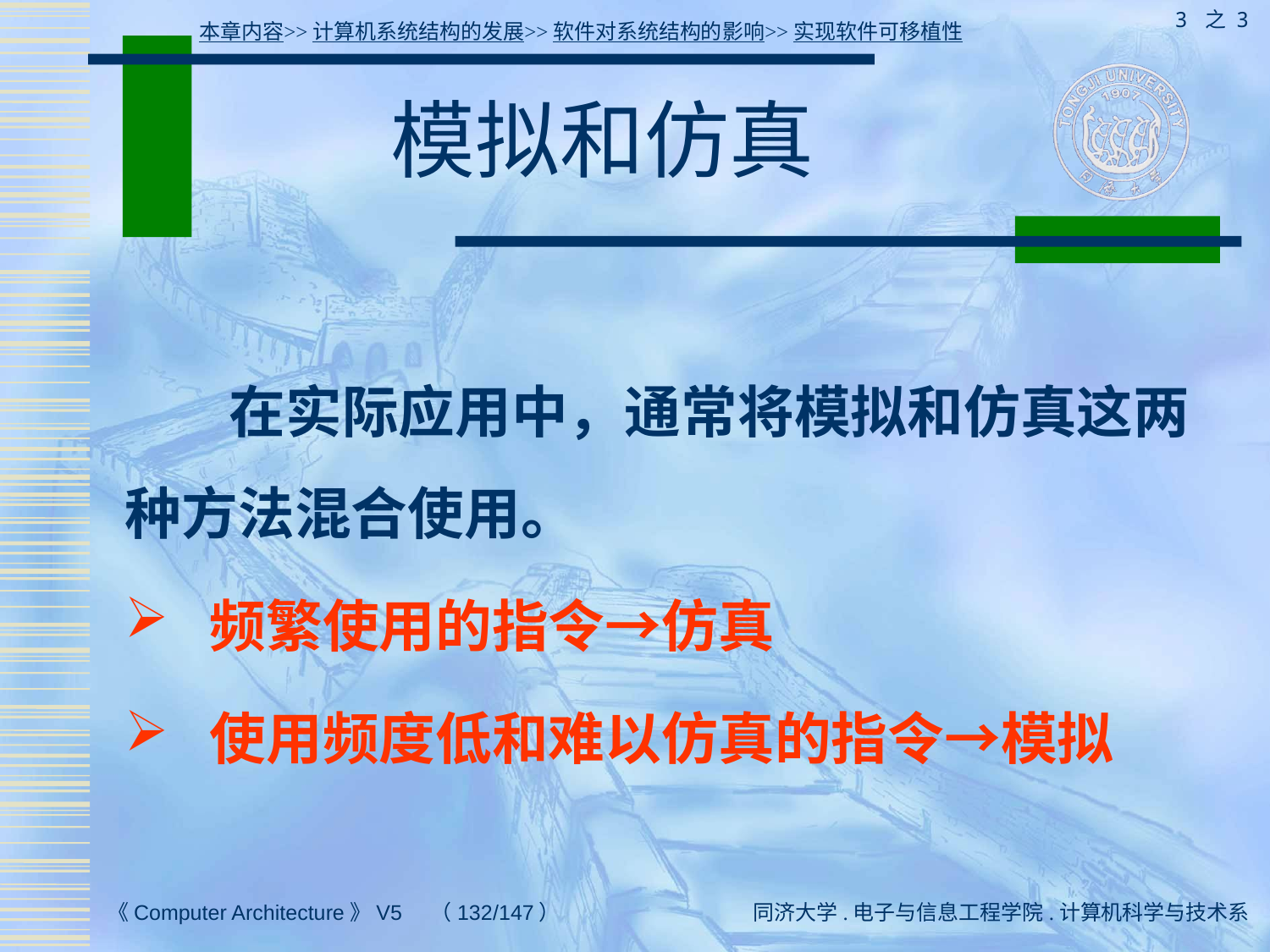

3 之 3
本章内容>>计算机系统结构的发展>>软件对系统结构的影响>>实现软件可移植性
# 模拟和仿真
       在实际应用中，通常将模拟和仿真这两种方法混合使用。
  频繁使用的指令→仿真
  使用频度低和难以仿真的指令→模拟